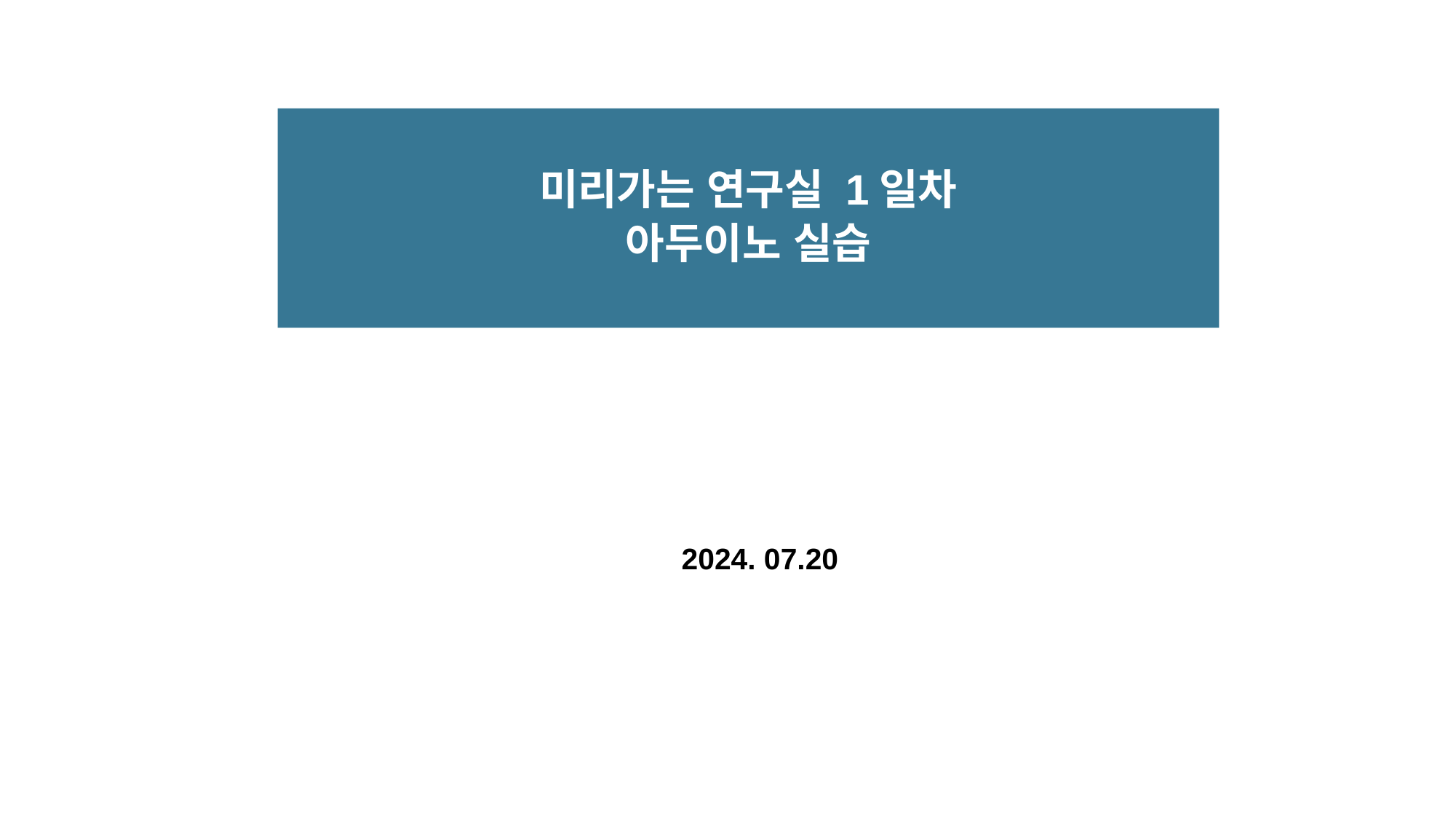

미리가는 연구실 1일차
아두이노 실습

2024. 07.20